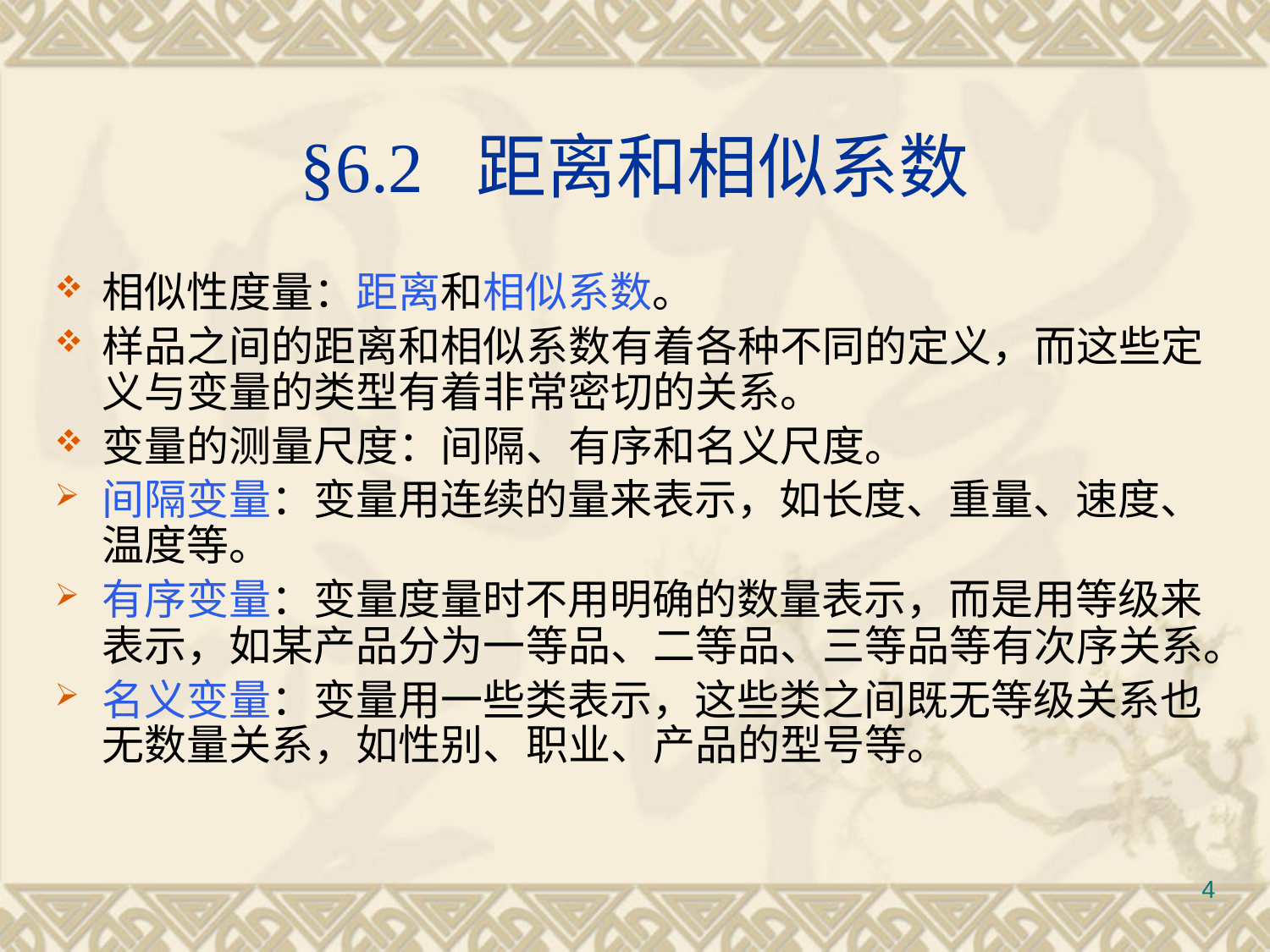

# §6.2  距离和相似系数
相似性度量：距离和相似系数。
样品之间的距离和相似系数有着各种不同的定义，而这些定义与变量的类型有着非常密切的关系。
变量的测量尺度：间隔、有序和名义尺度。
间隔变量：变量用连续的量来表示，如长度、重量、速度、温度等。
有序变量：变量度量时不用明确的数量表示，而是用等级来表示，如某产品分为一等品、二等品、三等品等有次序关系。
名义变量：变量用一些类表示，这些类之间既无等级关系也无数量关系，如性别、职业、产品的型号等。
4